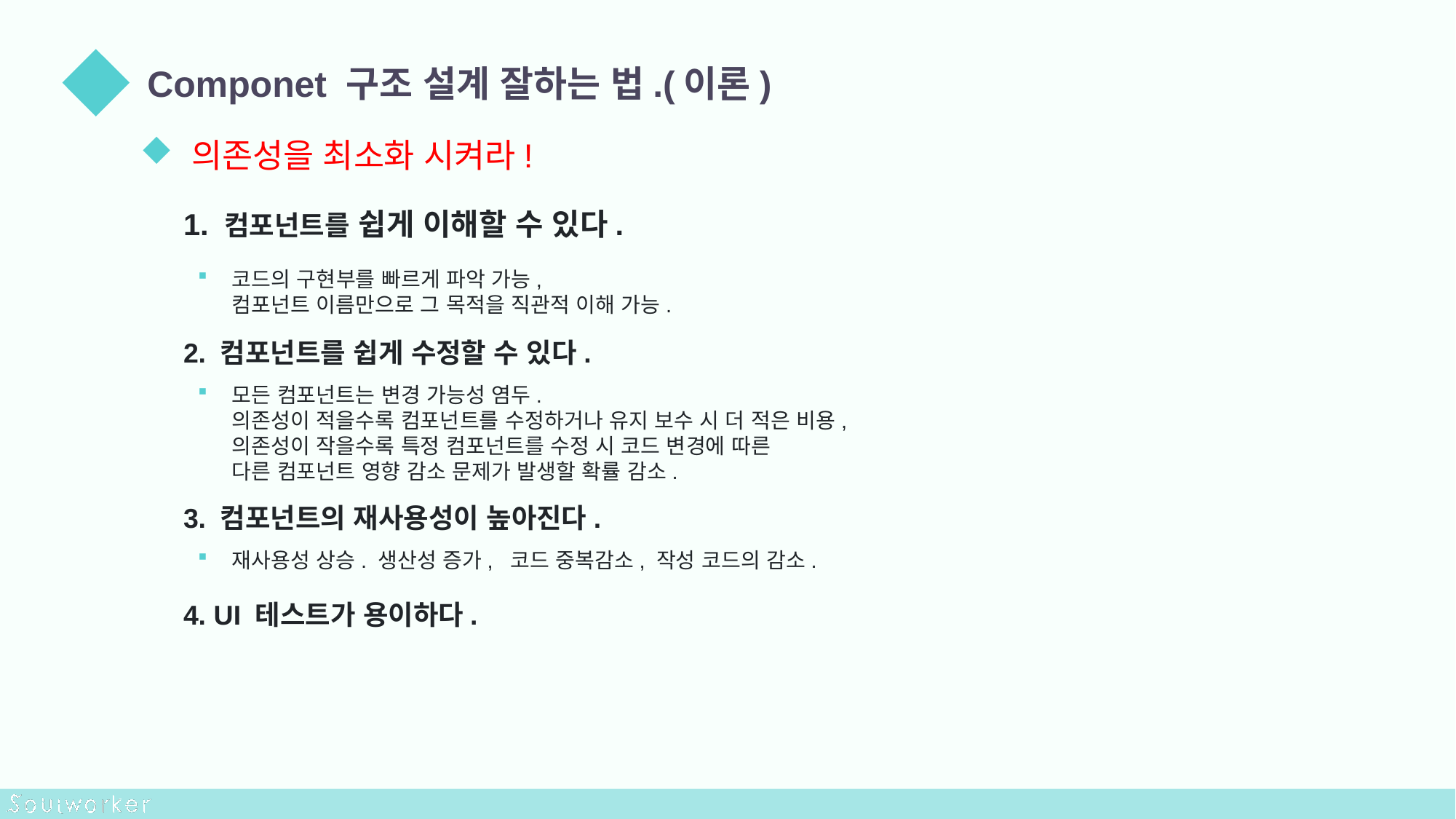

Componet 구조 설계 잘하는 법.(이론)
 의존성을 최소화 시켜라!
1. 컴포넌트를 쉽게 이해할 수 있다.
코드의 구현부를 빠르게 파악 가능,
컴포넌트 이름만으로 그 목적을 직관적 이해 가능.
2. 컴포넌트를 쉽게 수정할 수 있다.
모든 컴포넌트는 변경 가능성 염두.
의존성이 적을수록 컴포넌트를 수정하거나 유지 보수 시 더 적은 비용,
의존성이 작을수록 특정 컴포넌트를 수정 시 코드 변경에 따른
다른 컴포넌트 영향 감소 문제가 발생할 확률 감소.
3. 컴포넌트의 재사용성이 높아진다.
재사용성 상승. 생산성 증가,  코드 중복감소, 작성 코드의 감소.
4. UI 테스트가 용이하다.